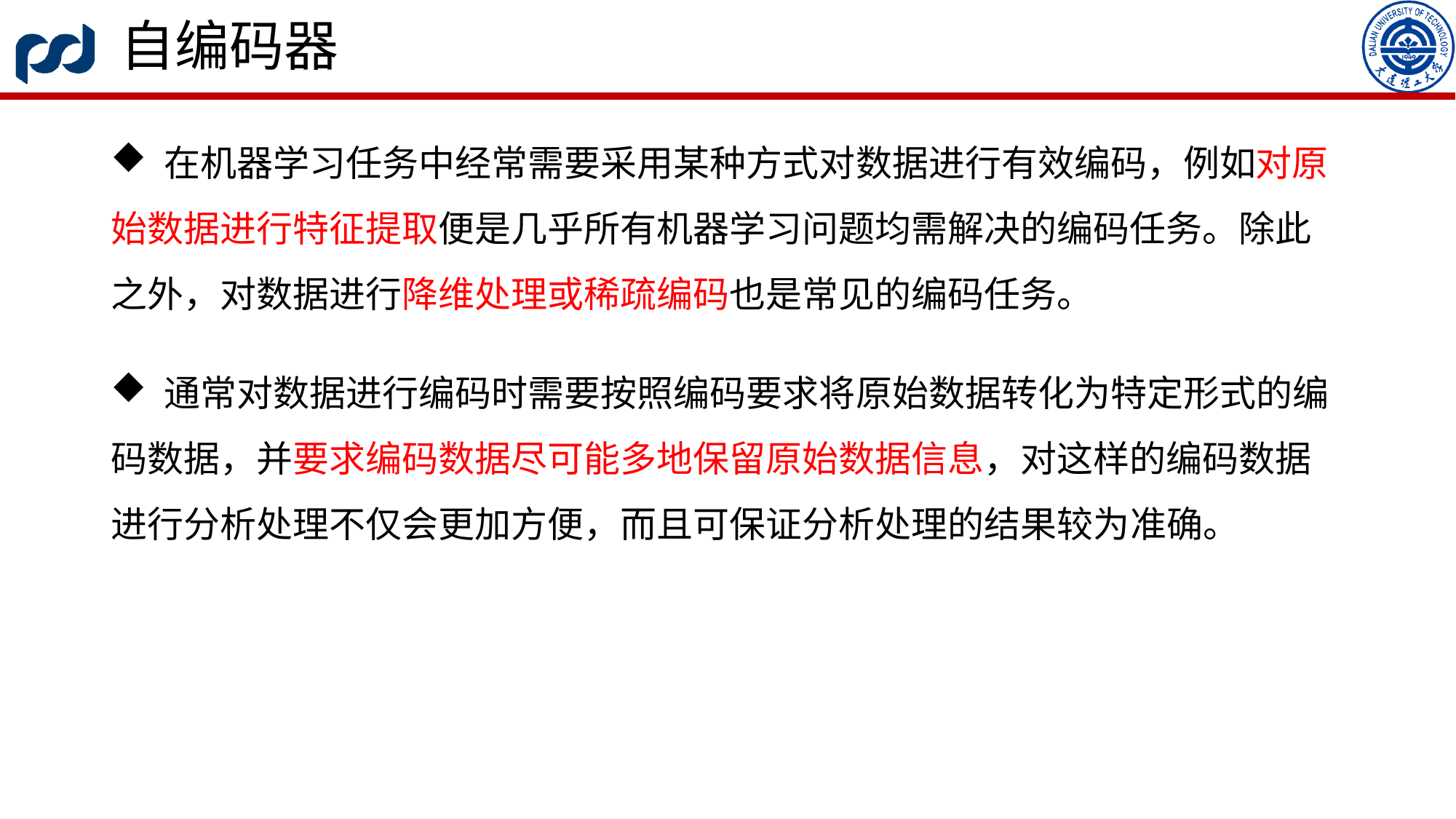

# 自编码器
 在机器学习任务中经常需要采用某种方式对数据进行有效编码，例如对原始数据进行特征提取便是几乎所有机器学习问题均需解决的编码任务。除此之外，对数据进行降维处理或稀疏编码也是常见的编码任务。
 通常对数据进行编码时需要按照编码要求将原始数据转化为特定形式的编码数据，并要求编码数据尽可能多地保留原始数据信息，对这样的编码数据进行分析处理不仅会更加方便，而且可保证分析处理的结果较为准确。